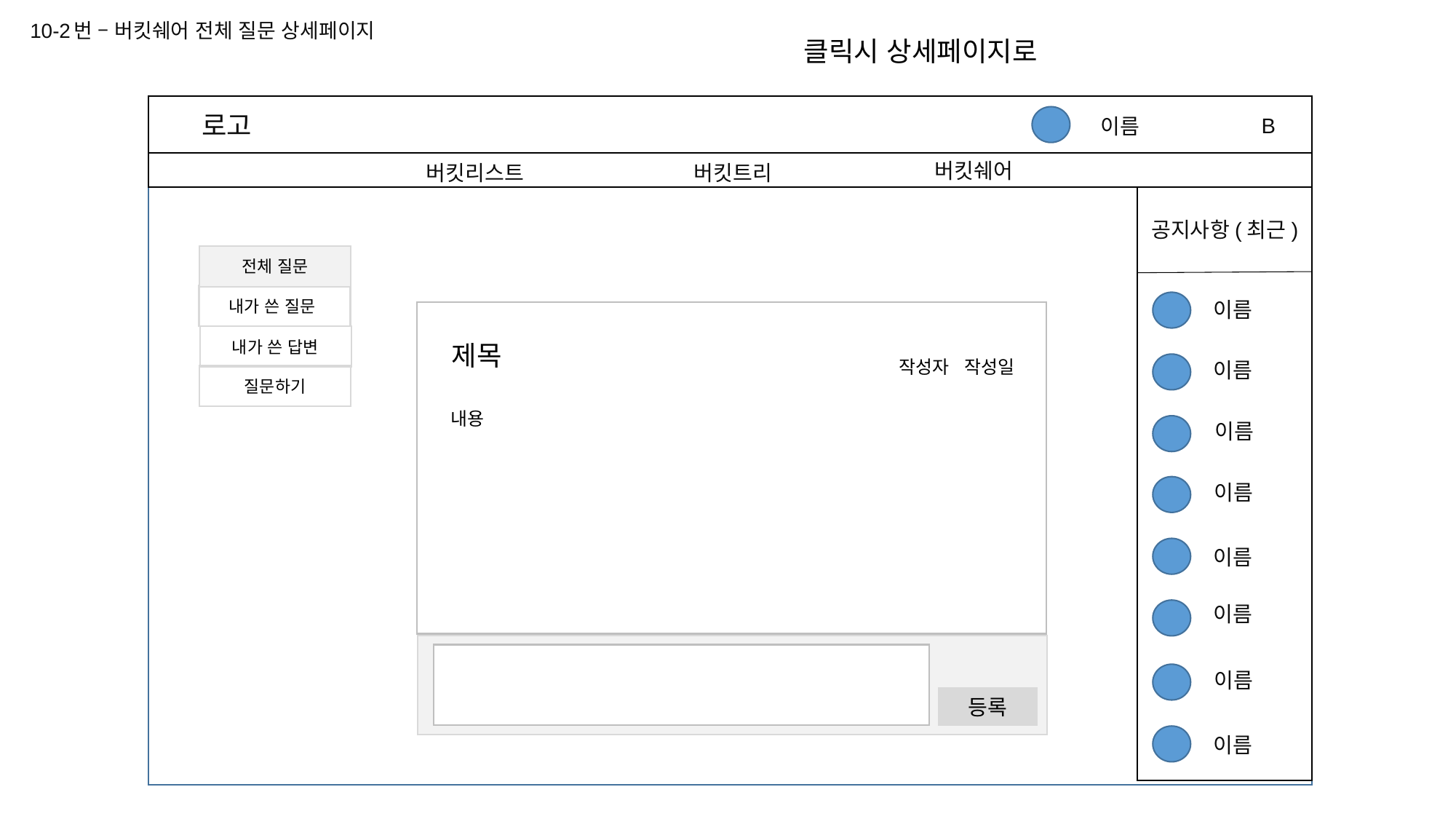

# 10-2번 – 버킷쉐어 전체 질문 상세페이지
클릭시 상세페이지로

로고
B
이름
버킷쉐어

버킷리스트
버킷트리

공지사항(최근)
전체 질문
내가 쓴 질문
이름

내가 쓴 답변
제목
 작성자   작성일
이름

질문하기
내용
이름

이름

이름
이름

이름

등록

이름